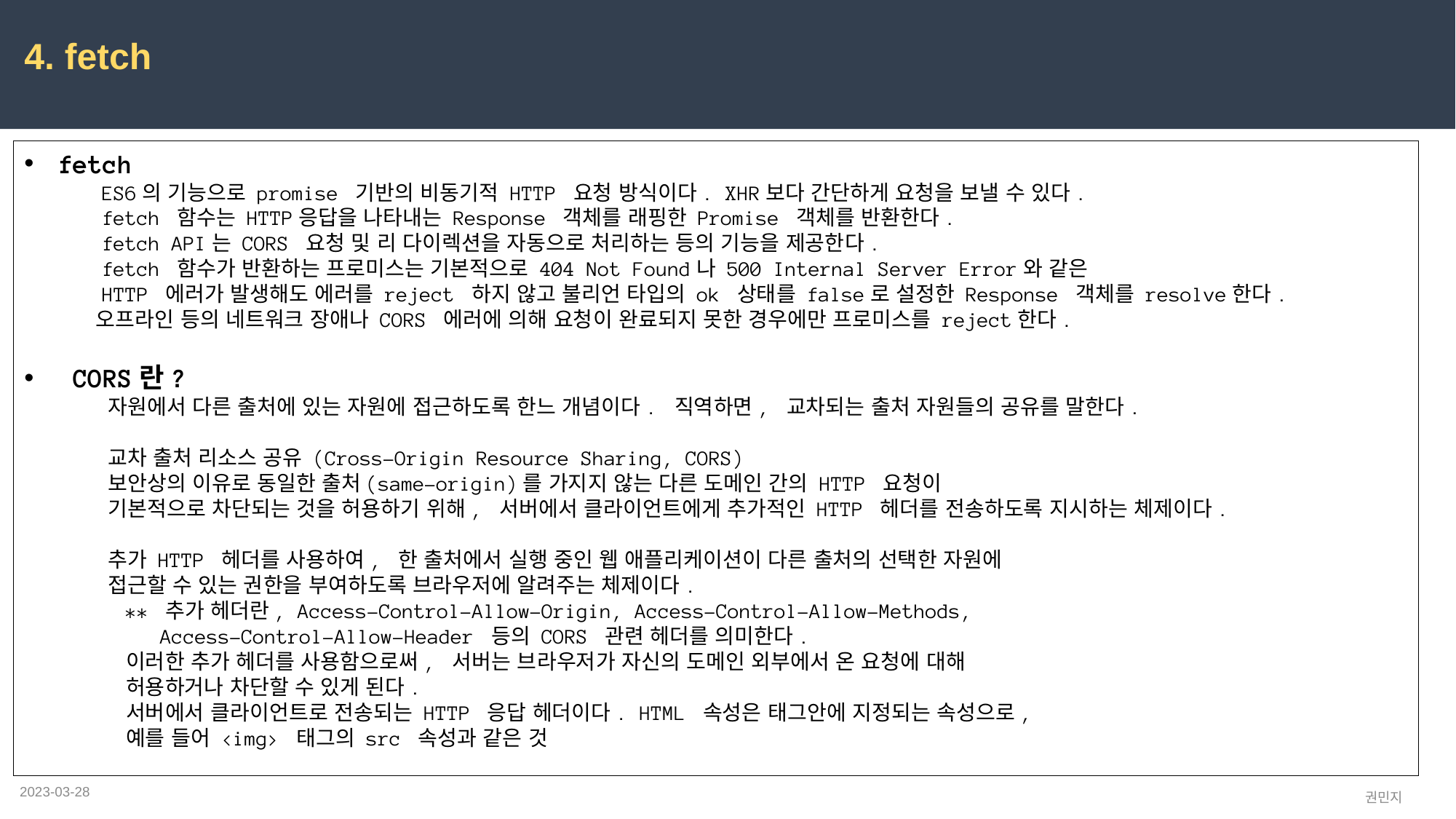

4. fetch
fetch
  ES6의 기능으로 promise 기반의 비동기적 HTTP 요청 방식이다. XHR보다 간단하게 요청을 보낼 수 있다.
  fetch 함수는 HTTP응답을 나타내는 Response 객체를 래핑한 Promise 객체를 반환한다.
  fetch API는 CORS 요청 및 리 다이렉션을 자동으로 처리하는 등의 기능을 제공한다.
  fetch 함수가 반환하는 프로미스는 기본적으로 404 Not Found나 500 Internal Server Error와 같은
  HTTP 에러가 발생해도 에러를 reject 하지 않고 불리언 타입의 ok 상태를 false로 설정한 Response 객체를 resolve한다.
  오프라인 등의 네트워크 장애나 CORS 에러에 의해 요청이 완료되지 못한 경우에만 프로미스를 reject한다.

 CORS란?
    자원에서 다른 출처에 있는 자원에 접근하도록 한느 개념이다. 직역하면, 교차되는 출처 자원들의 공유를 말한다.

    교차 출처 리소스 공유 (Cross-Origin Resource Sharing, CORS)
    보안상의 이유로 동일한 출처(same-origin)를 가지지 않는 다른 도메인 간의 HTTP 요청이
    기본적으로 차단되는 것을 허용하기 위해, 서버에서 클라이언트에게 추가적인 HTTP 헤더를 전송하도록 지시하는 체제이다.

    추가 HTTP 헤더를 사용하여, 한 출처에서 실행 중인 웹 애플리케이션이 다른 출처의 선택한 자원에
    접근할 수 있는 권한을 부여하도록 브라우저에 알려주는 체제이다.
    ** 추가 헤더란, Access-Control-Allow-Origin, Access-Control-Allow-Methods,
       Access-Control-Allow-Header 등의 CORS 관련 헤더를 의미한다.
       이러한 추가 헤더를 사용함으로써, 서버는 브라우저가 자신의 도메인 외부에서 온 요청에 대해
       허용하거나 차단할 수 있게 된다.
       서버에서 클라이언트로 전송되는 HTTP 응답 헤더이다. HTML 속성은 태그안에 지정되는 속성으로,
       예를 들어 <img> 태그의 src 속성과 같은 것
2023-03-28
권민지